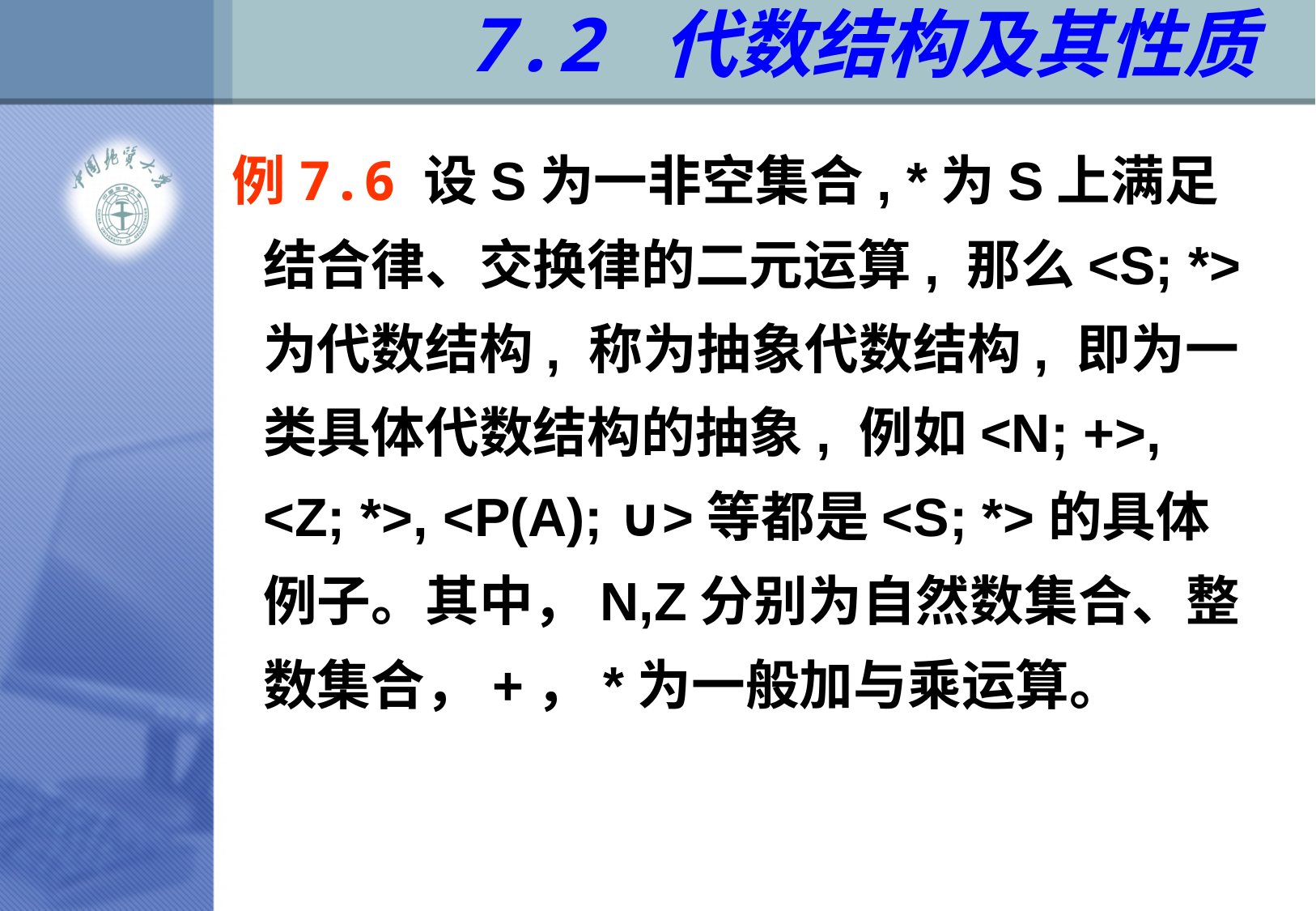

# 7.2 代数结构及其性质
   例7.6 设S为一非空集合, *为S上满足结合律、交换律的二元运算, 那么<S; *>为代数结构, 称为抽象代数结构, 即为一类具体代数结构的抽象, 例如<N; +>, <Z; *>, <P(A); ∪>等都是<S; *>的具体例子。其中，N,Z分别为自然数集合、整数集合，+，*为一般加与乘运算。